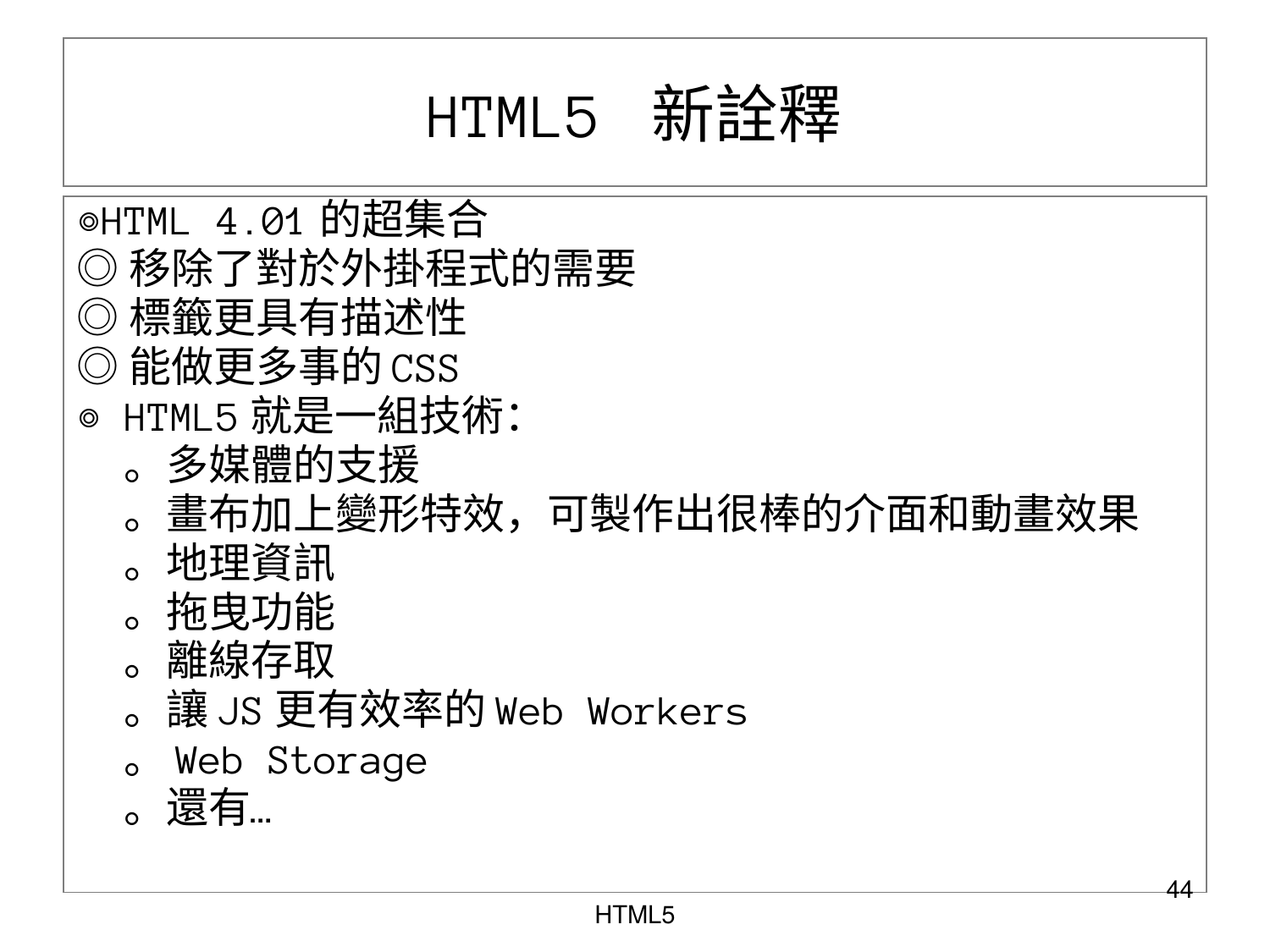

# HTML5 新詮釋
◎HTML 4.01的超集合
◎移除了對於外掛程式的需要
◎標籤更具有描述性
◎能做更多事的CSS
◎ HTML5就是一組技術：
	。多媒體的支援
	。畫布加上變形特效，可製作出很棒的介面和動畫效果
	。地理資訊
	。拖曳功能
	。離線存取
	。讓JS更有效率的Web Workers
	。Web Storage
	。還有…
44
HTML5